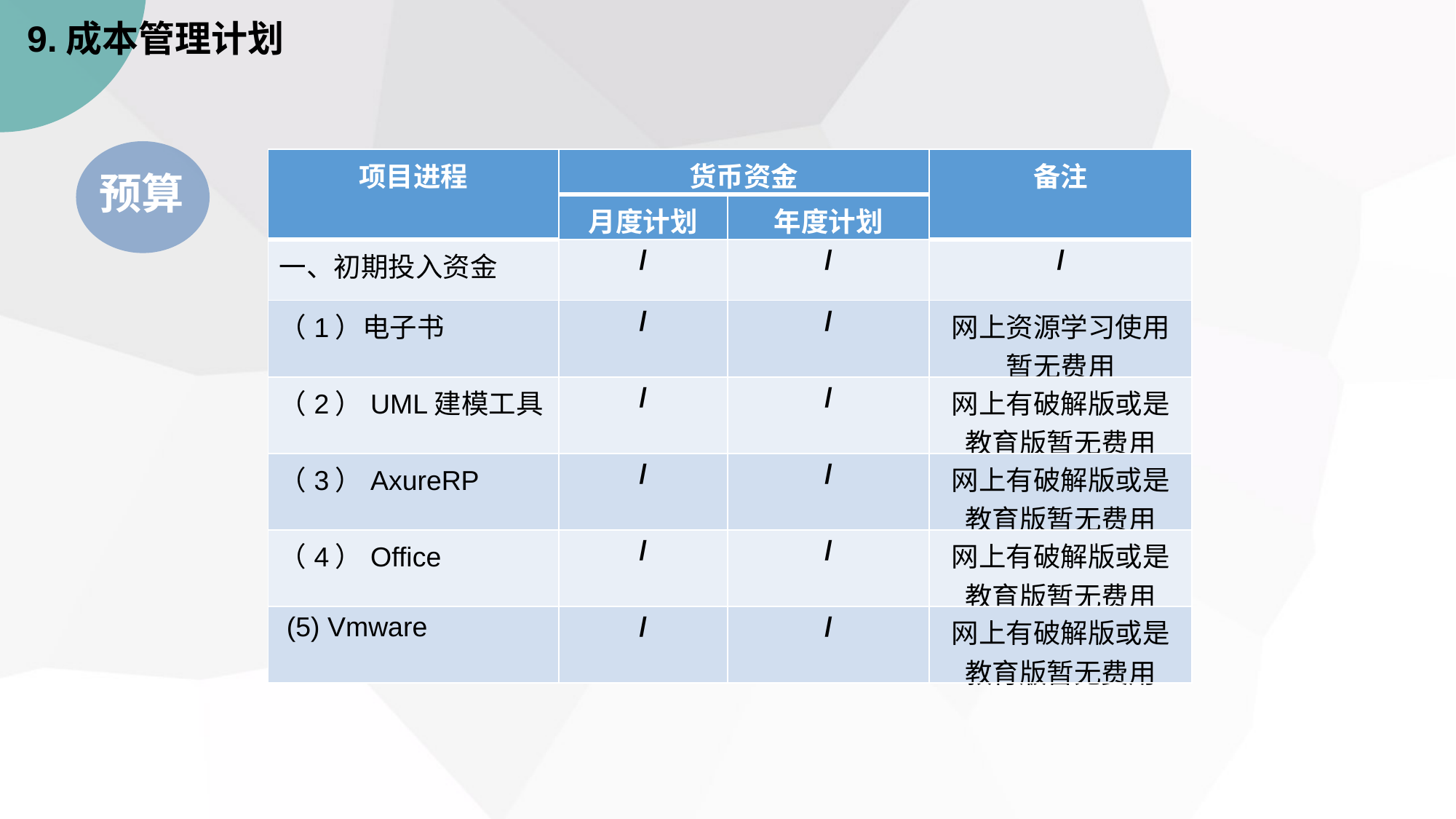

9.成本管理计划

| 项目进程 | 货币资金 |  | 备注 |
| --- | --- | --- | --- |
|  | 月度计划 | 年度计划 |  |
| 一、初期投入资金 | / | / | / |
| （1）电子书 | / | / | 网上资源学习使用暂无费用 |
| （2）UML建模工具 | / | / | 网上有破解版或是教育版暂无费用 |
| （3）AxureRP | / | / | 网上有破解版或是教育版暂无费用 |
| （4）Office | / | / | 网上有破解版或是教育版暂无费用 |
| (5) Vmware | / | / | 网上有破解版或是教育版暂无费用 |
预算